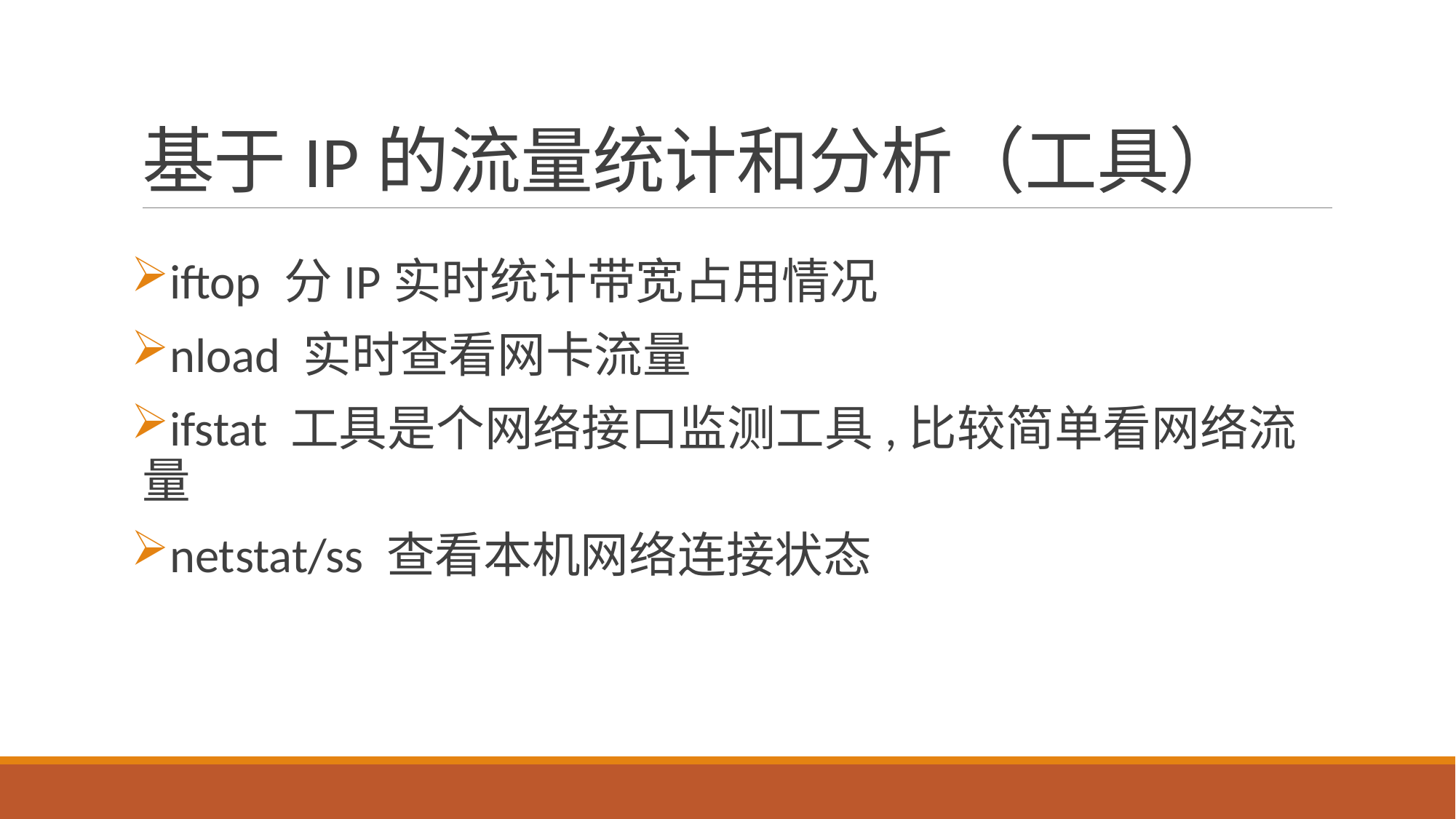

# 基于IP的流量统计和分析（工具）
iftop 分IP实时统计带宽占用情况
nload 实时查看网卡流量
ifstat 工具是个网络接口监测工具,比较简单看网络流量
netstat/ss 查看本机网络连接状态